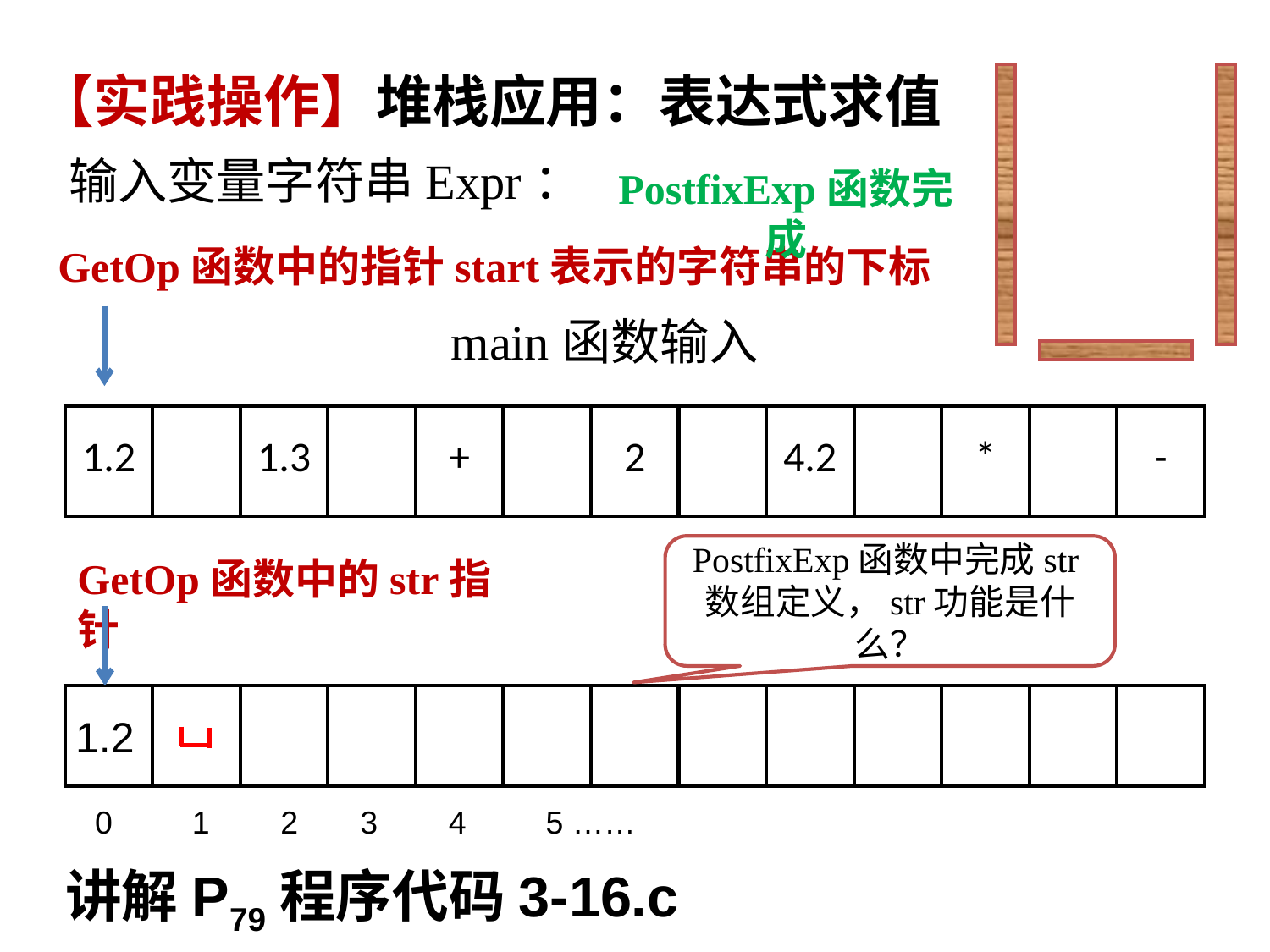

【实践操作】堆栈应用：表达式求值

输入变量字符串Expr：
PostfixExp函数完成
GetOp函数中的指针start表示的字符串的下标
main函数输入
| 1.2 |  | 1.3 |  | + |  | 2 |  | 4.2 |  | \* |  | - |
| --- | --- | --- | --- | --- | --- | --- | --- | --- | --- | --- | --- | --- |
PostfixExp函数中完成str数组定义，str功能是什么？
GetOp函数中的str指针
|  |  |  |  |  |  |  |  |  |  |  |  |  |
| --- | --- | --- | --- | --- | --- | --- | --- | --- | --- | --- | --- | --- |
1.2
0         1        2       3        4         5 ……
 讲解P79程序代码3-16.c